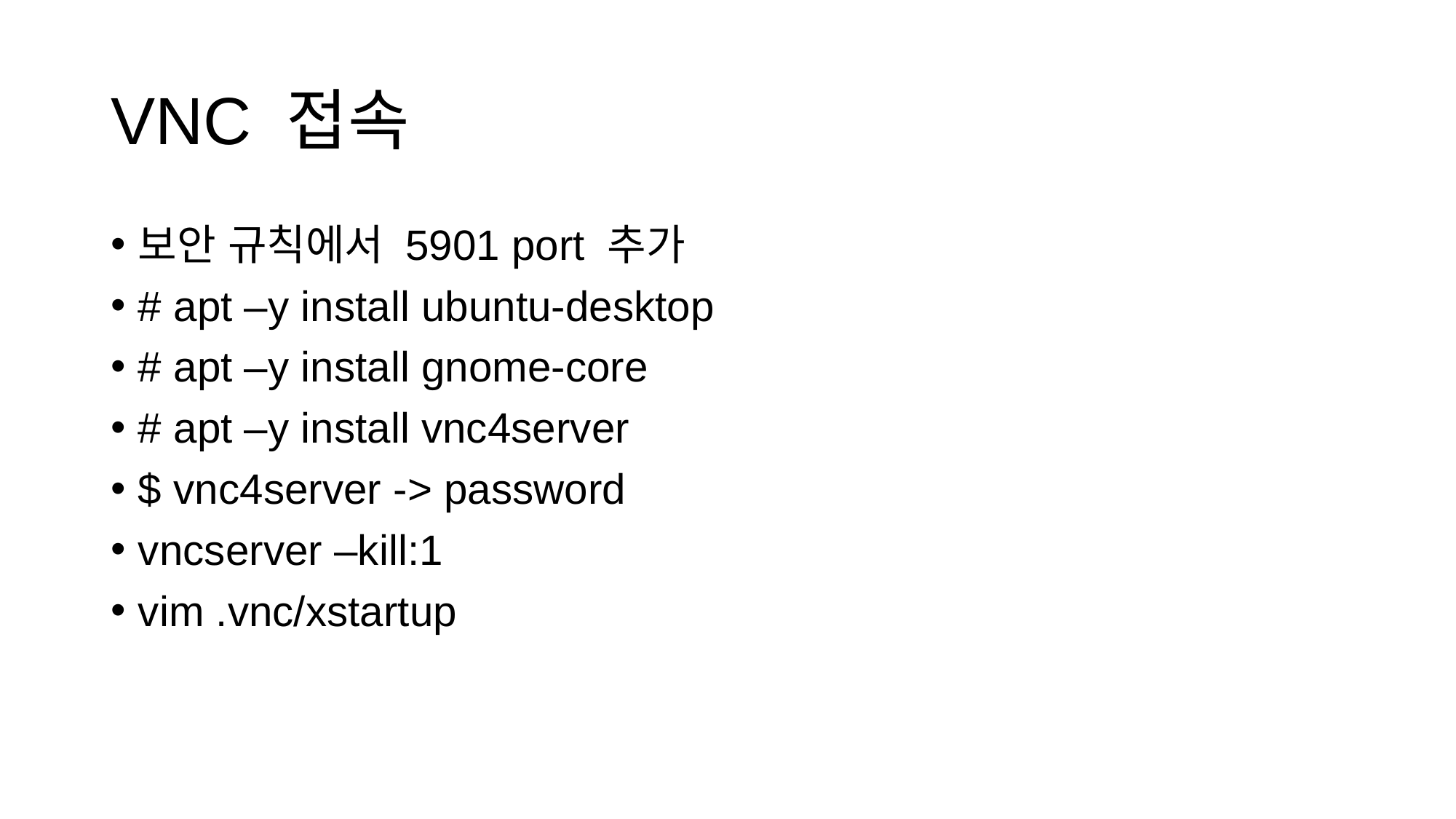

# VNC 접속
보안 규칙에서 5901 port 추가
# apt –y install ubuntu-desktop
# apt –y install gnome-core
# apt –y install vnc4server
$ vnc4server -> password
vncserver –kill:1
vim .vnc/xstartup